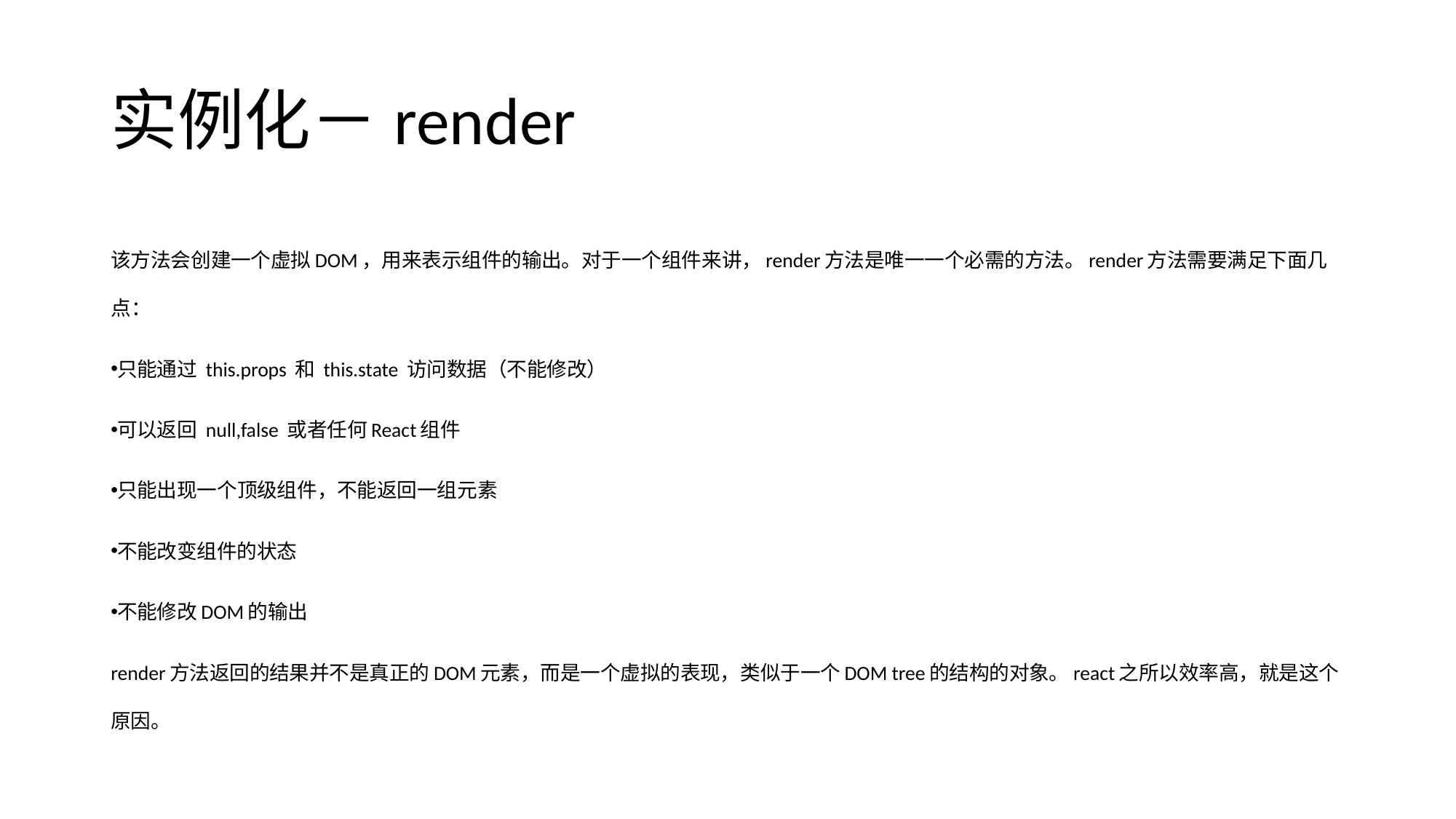

# 实例化－render
该方法会创建一个虚拟DOM，用来表示组件的输出。对于一个组件来讲，render方法是唯一一个必需的方法。render方法需要满足下面几点：
只能通过 this.props 和 this.state 访问数据（不能修改）
可以返回 null,false 或者任何React组件
只能出现一个顶级组件，不能返回一组元素
不能改变组件的状态
不能修改DOM的输出
render方法返回的结果并不是真正的DOM元素，而是一个虚拟的表现，类似于一个DOM tree的结构的对象。react之所以效率高，就是这个原因。